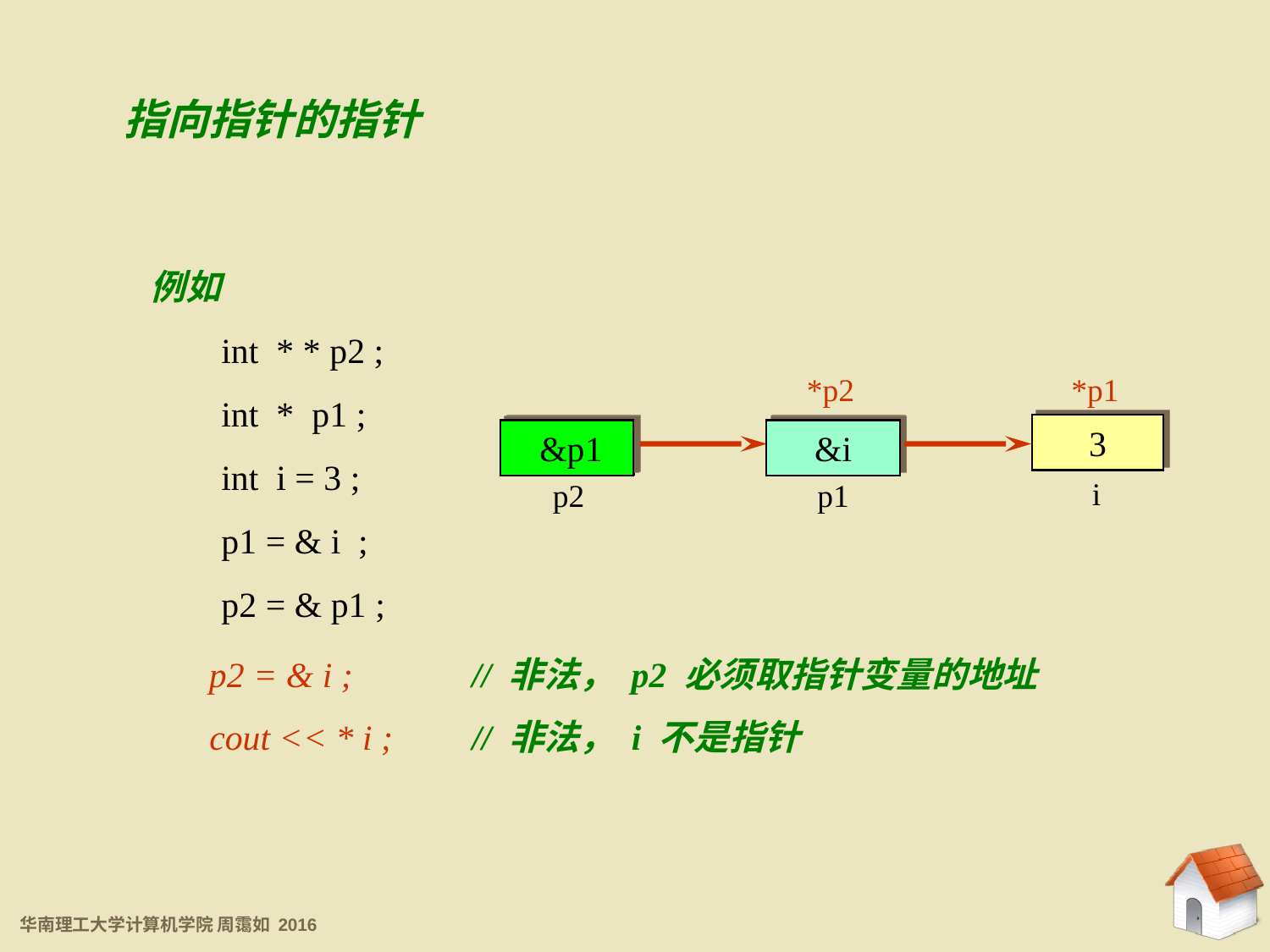

指向指针的指针
例如
        int  * * p2 ;
        int  *  p1 ;
        int  i = 3 ;
        p1 = & i  ;
        p2 = & p1 ;
*p2

*p1

     3
i

p2

p1
   &p1
    &i
p2 = & i ;	 // 非法， p2 必须取指针变量的地址
cout << * i ;	 // 非法， i 不是指针